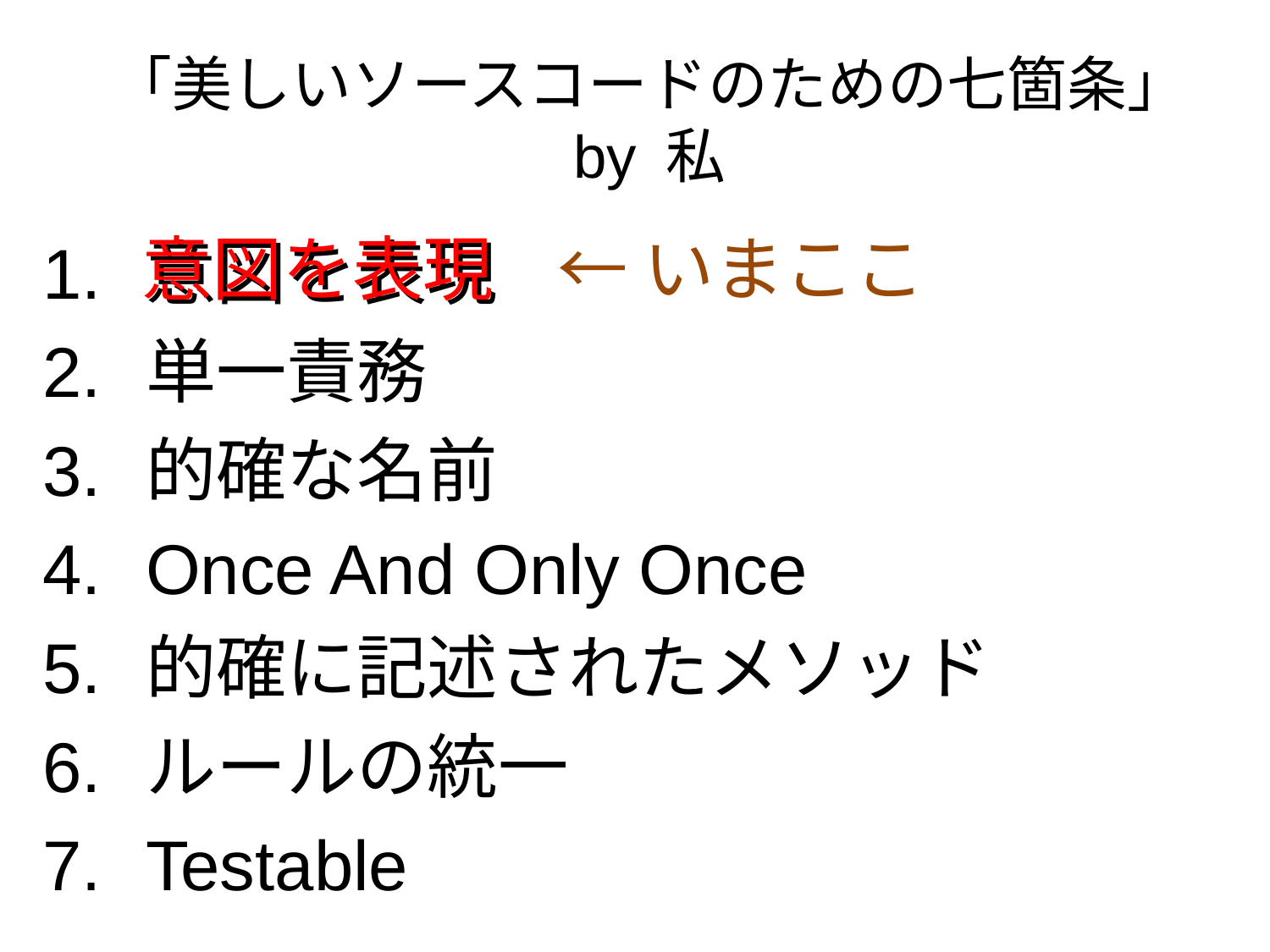

# 「美しいソースコードのための七箇条」 by 私
意図を表現    ← いまここ
意図を表現
単一責務
的確な名前
Once And Only Once
的確に記述されたメソッド
ルールの統一
Testable